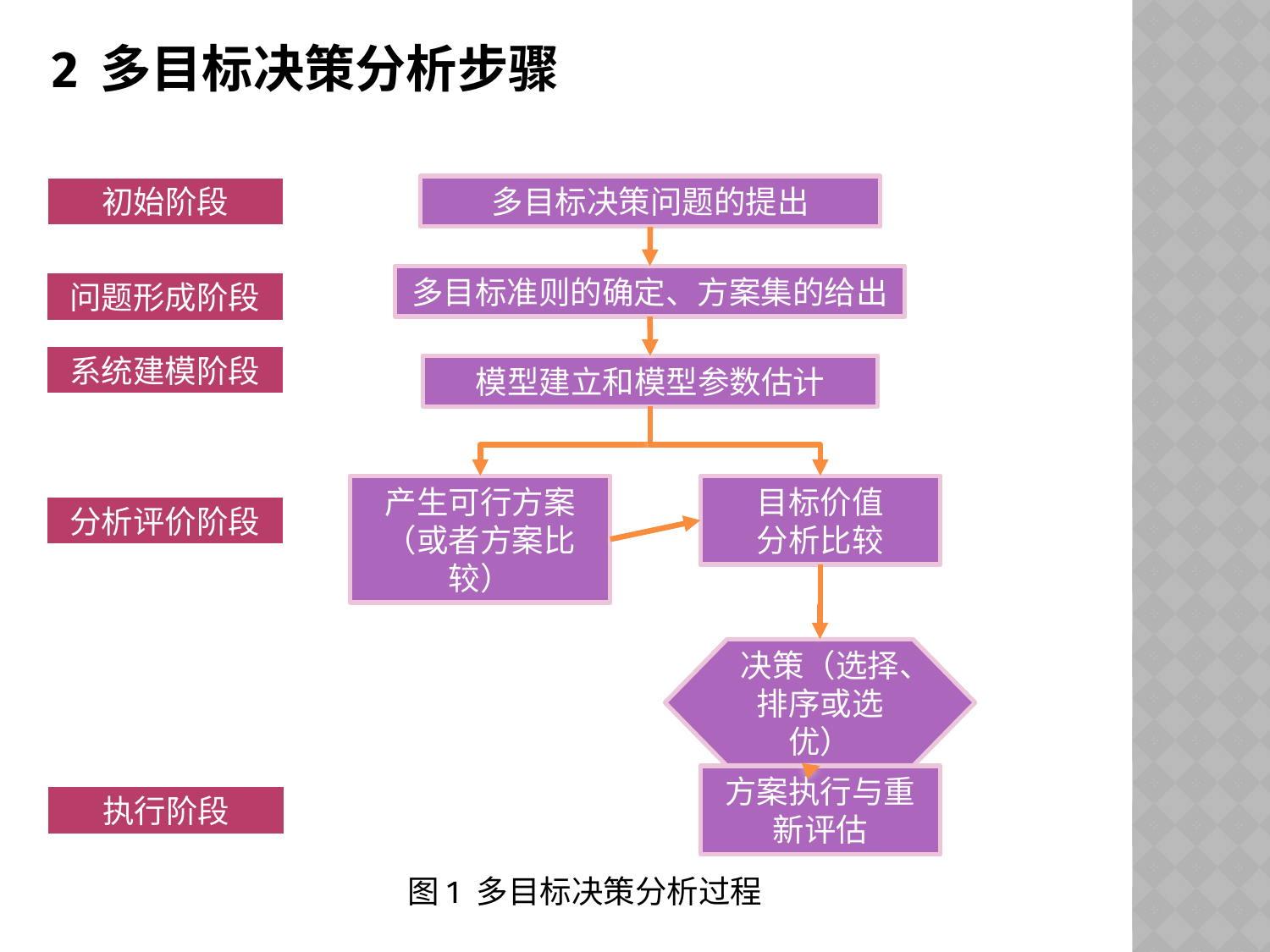

# 2 多目标决策分析步骤
初始阶段
多目标决策问题的提出
多目标准则的确定、方案集的给出
模型建立和模型参数估计
产生可行方案（或者方案比较）
目标价值
分析比较
决策（选择、排序或选优）
方案执行与重新评估
问题形成阶段
系统建模阶段
分析评价阶段
执行阶段
图1 多目标决策分析过程